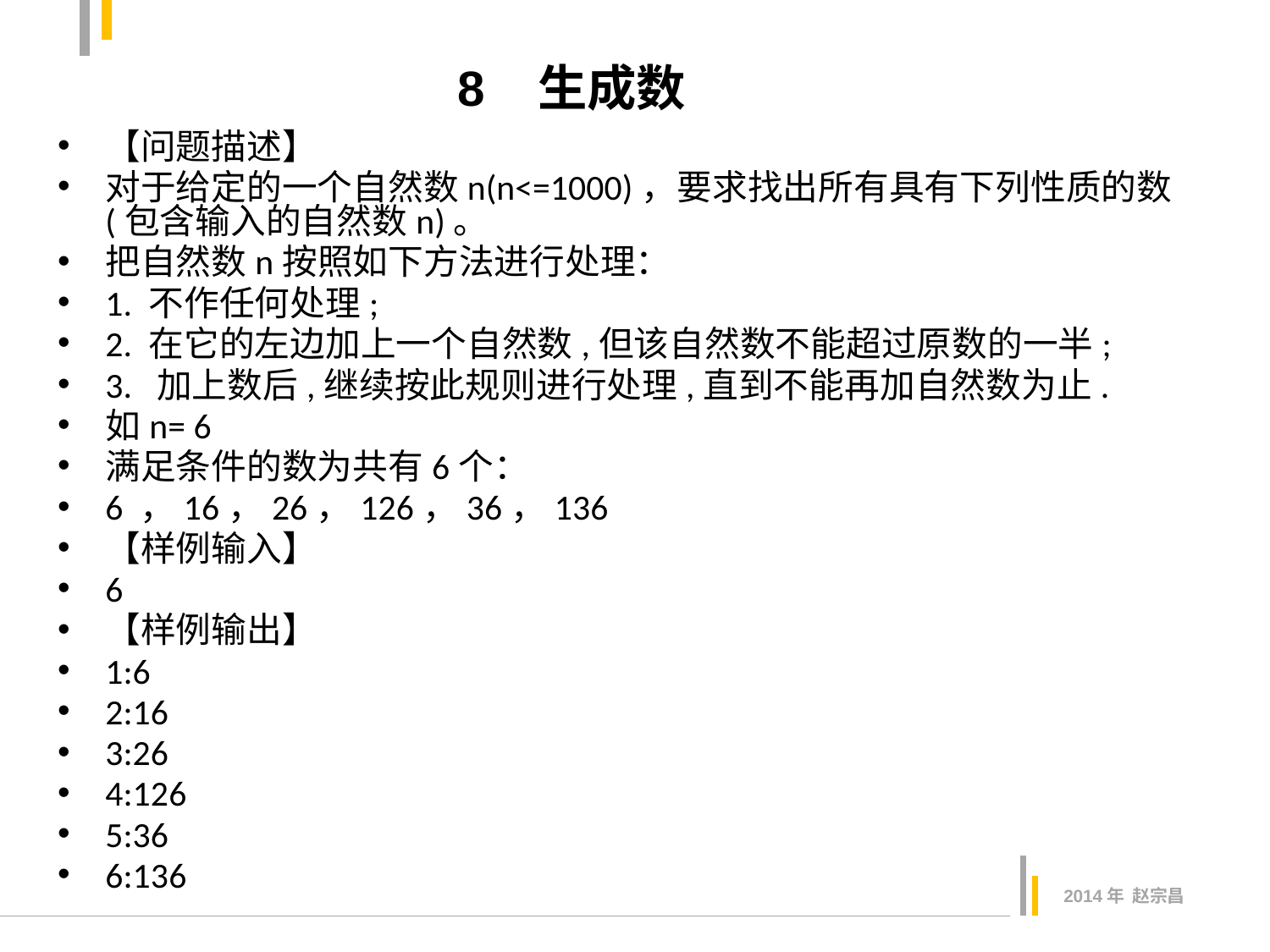

8   生成数
【问题描述】
对于给定的一个自然数n(n<=1000)，要求找出所有具有下列性质的数(包含输入的自然数n)。
把自然数n按照如下方法进行处理：
1. 不作任何处理;
2. 在它的左边加上一个自然数,但该自然数不能超过原数的一半;
3.  加上数后,继续按此规则进行处理,直到不能再加自然数为止.
如n= 6
满足条件的数为共有6个：
6 ，16，26，126，36，136
【样例输入】
6
【样例输出】
1:6
2:16
3:26
4:126
5:36
6:136